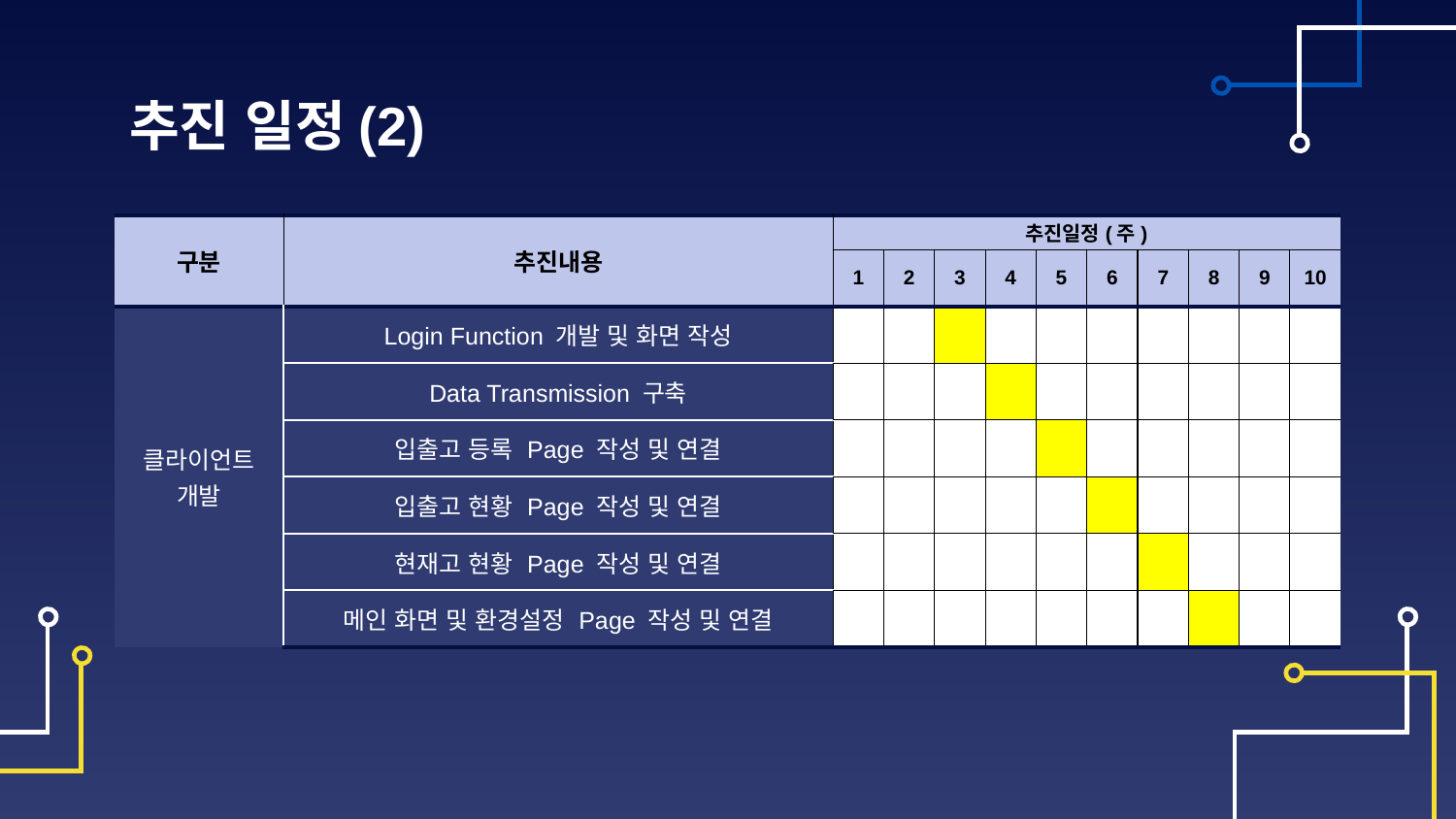

# 추진 일정(2)
| 구분 | 추진내용 | 추진일정(주) |  |  |  |  |  |  |  |  |  |
| --- | --- | --- | --- | --- | --- | --- | --- | --- | --- | --- | --- |
|  |  | 1 | 2 | 3 | 4 | 5 | 6 | 7 | 8 | 9 | 10 |
| 클라이언트 개발 | Login Function 개발 및 화면 작성 |  |  |  |  |  |  |  |  |  |  |
| 분석 | Data Transmission 구축 |  |  |  |  |  |  |  |  |  |  |
| 디자인 | 입출고 등록 Page 작성 및 연결 |  |  |  |  |  |  |  |  |  |  |
|  | 입출고 현황 Page 작성 및 연결 |  |  |  |  |  |  |  |  |  |  |
|  | 현재고 현황 Page 작성 및 연결 |  |  |  |  |  |  |  |  |  |  |
|  | 메인 화면 및 환경설정 Page 작성 및 연결 |  |  |  |  |  |  |  |  |  |  |